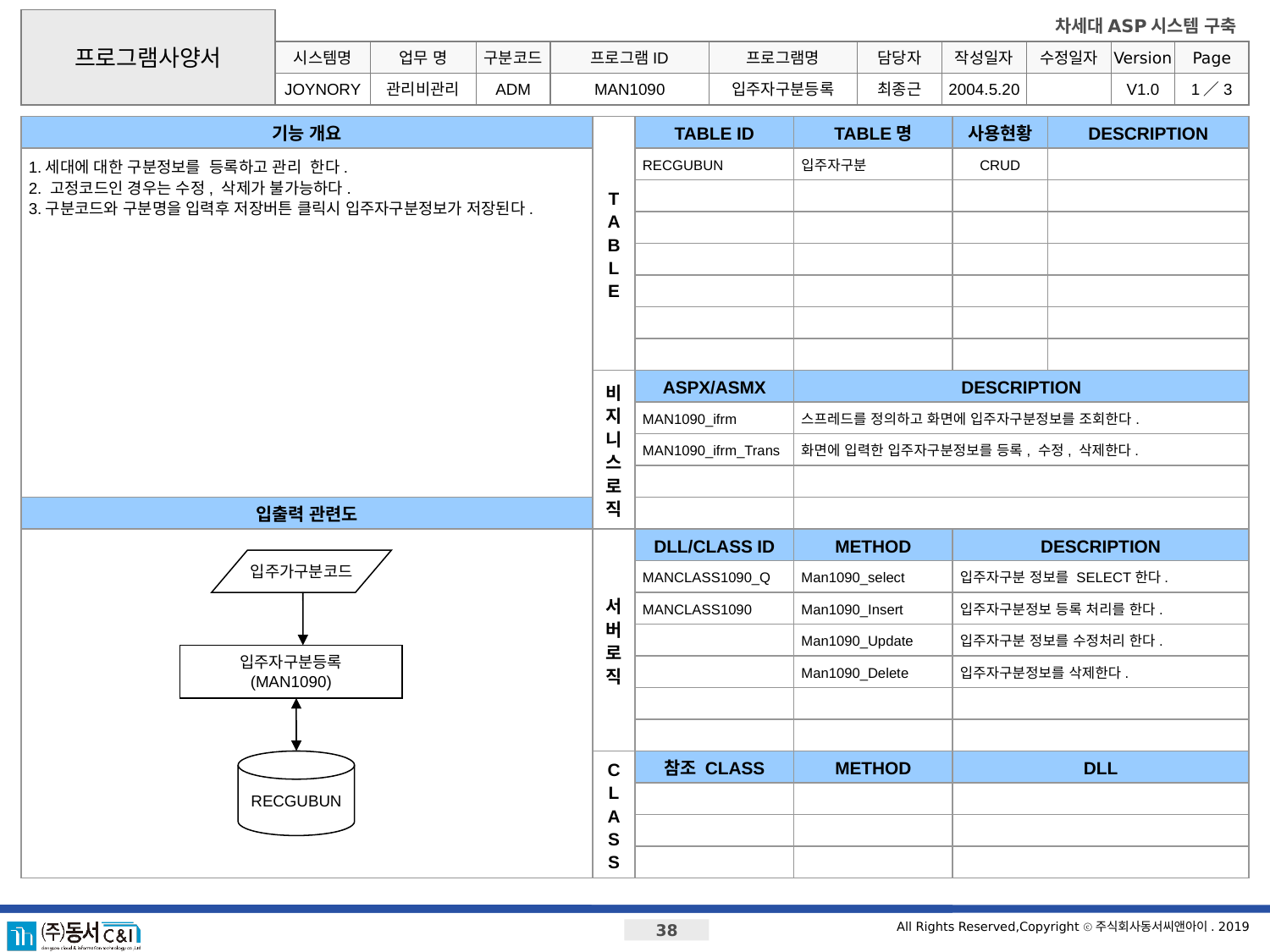

프로그램사양서
시스템명
업무 명
구분코드
프로그램ID
프로그램명
JOYNORY
관리비관리
ADM
MAN1090
입주자구분등록
최종근
2004.5.20

V1.0
1／3
기능 개요
T
A
B
L
E
TABLE ID
TABLE명
사용현황
DESCRIPTION
1.세대에 대한 구분정보를  등록하고 관리  한다.
2. 고정코드인 경우는 수정, 삭제가 불가능하다.
3.구분코드와 구분명을 입력후 저장버튼 클릭시 입주자구분정보가 저장된다.

RECGUBUN
입주자구분
CRUD

비지니스로직
ASPX/ASMX
DESCRIPTION
MAN1090_ifrm
스프레드를 정의하고 화면에 입주자구분정보를 조회한다.
MAN1090_ifrm_Trans
화면에 입력한 입주자구분정보를 등록, 수정, 삭제한다.

입출력 관련도

서버로직
DLL/CLASS ID
METHOD
DESCRIPTION
입주가구분코드
MANCLASS1090_Q
Man1090_select
입주자구분 정보를 SELECT한다.

MANCLASS1090
Man1090_Insert
입주자구분정보 등록 처리를 한다.

Man1090_Update
입주자구분 정보를 수정처리 한다.
입주자구분등록
(MAN1090)

Man1090_Delete
입주자구분정보를 삭제한다.

RECGUBUN
C
L
A
S
S
참조 CLASS
METHOD
DLL